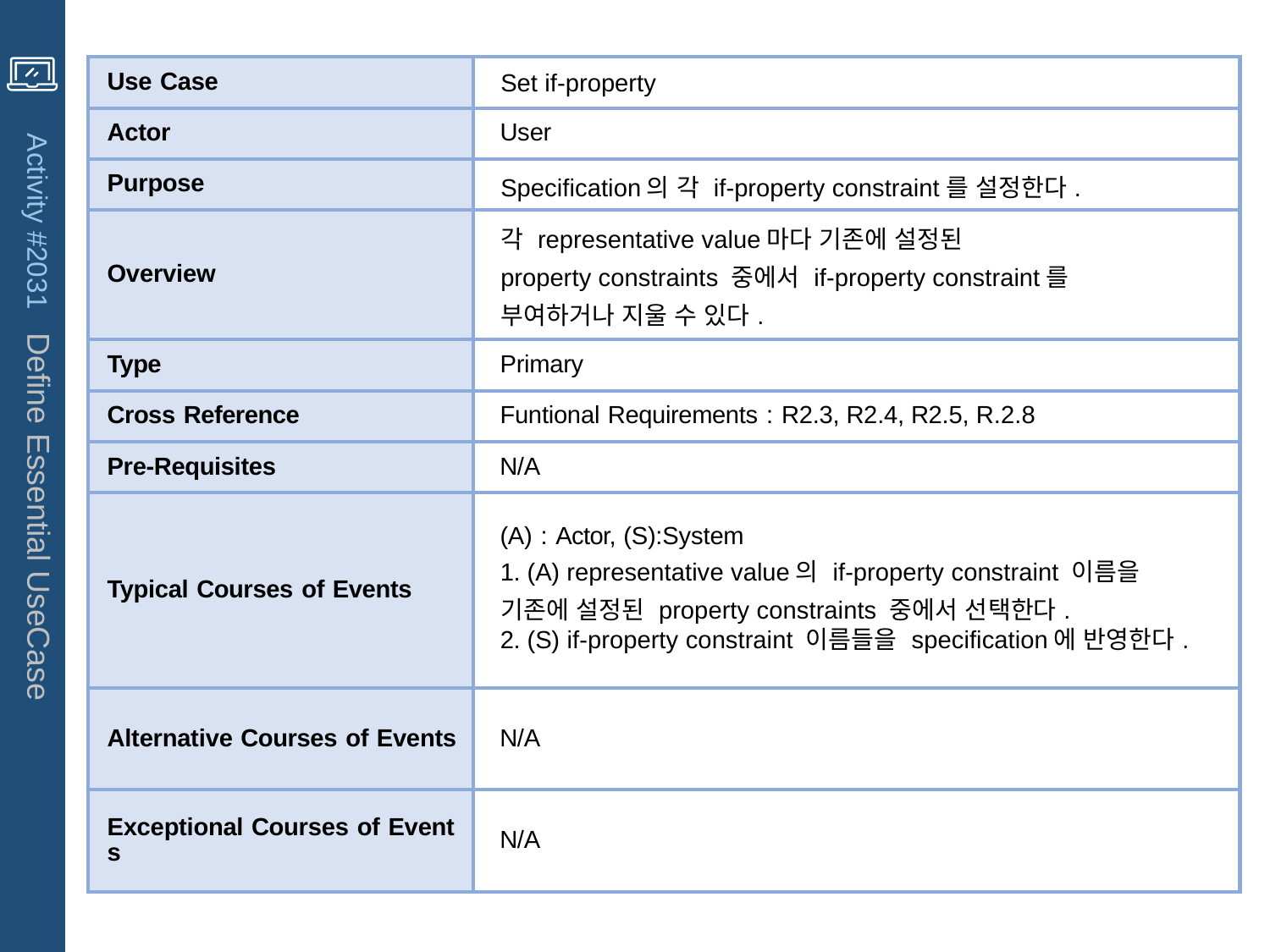

| Use Case | Set if-property |
| --- | --- |
| Actor | User |
| Purpose | Specification의 각 if-property constraint를 설정한다. |
| Overview | 각 representative value마다 기존에 설정된 property constraints 중에서 if-property constraint를 부여하거나 지울 수 있다. |
| Type | Primary |
| Cross Reference | Funtional Requirements : R2.3, R2.4, R2.5, R.2.8 |
| Pre-Requisites | N/A |
| Typical Courses of Events | (A) : Actor, (S):System 1. (A) representative value의 if-property constraint 이름을 기존에 설정된 property constraints 중에서 선택한다. 2. (S) if-property constraint 이름들을 specification에 반영한다. |
| Alternative Courses of Events | N/A |
| Exceptional Courses of Events | N/A |
Activity #2031   Define Essential UseCase